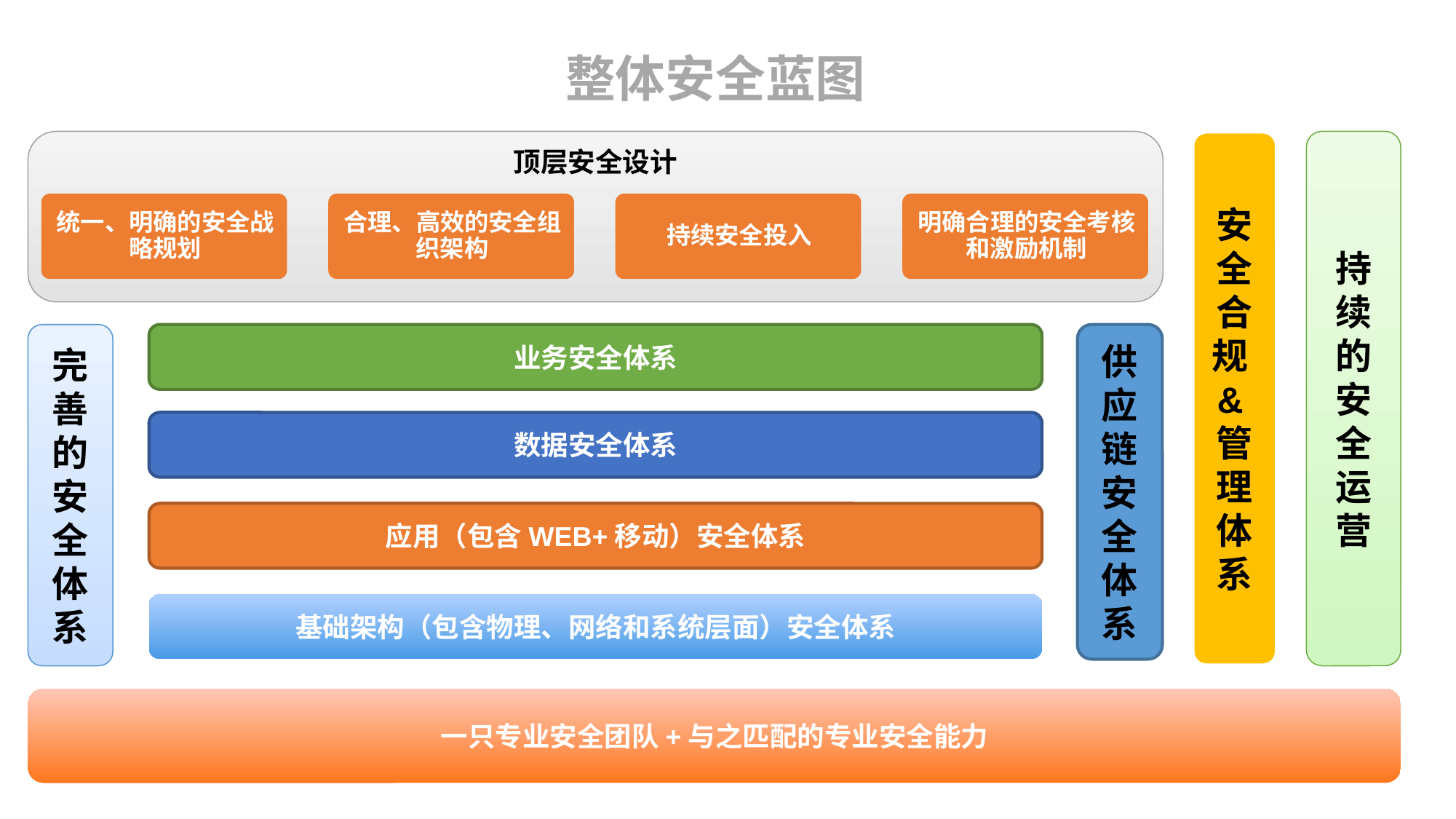

整体安全蓝图
顶层安全设计
安全合规&管理体系
持
续
的
安
全
运
营
统一、明确的安全战略规划
合理、高效的安全组织架构
持续安全投入
明确合理的安全考核和激励机制
完善的安
全
体
系
业务安全体系
供应链安全体系
数据安全体系
应用（包含WEB+移动）安全体系
基础架构（包含物理、网络和系统层面）安全体系
一只专业安全团队+与之匹配的专业安全能力